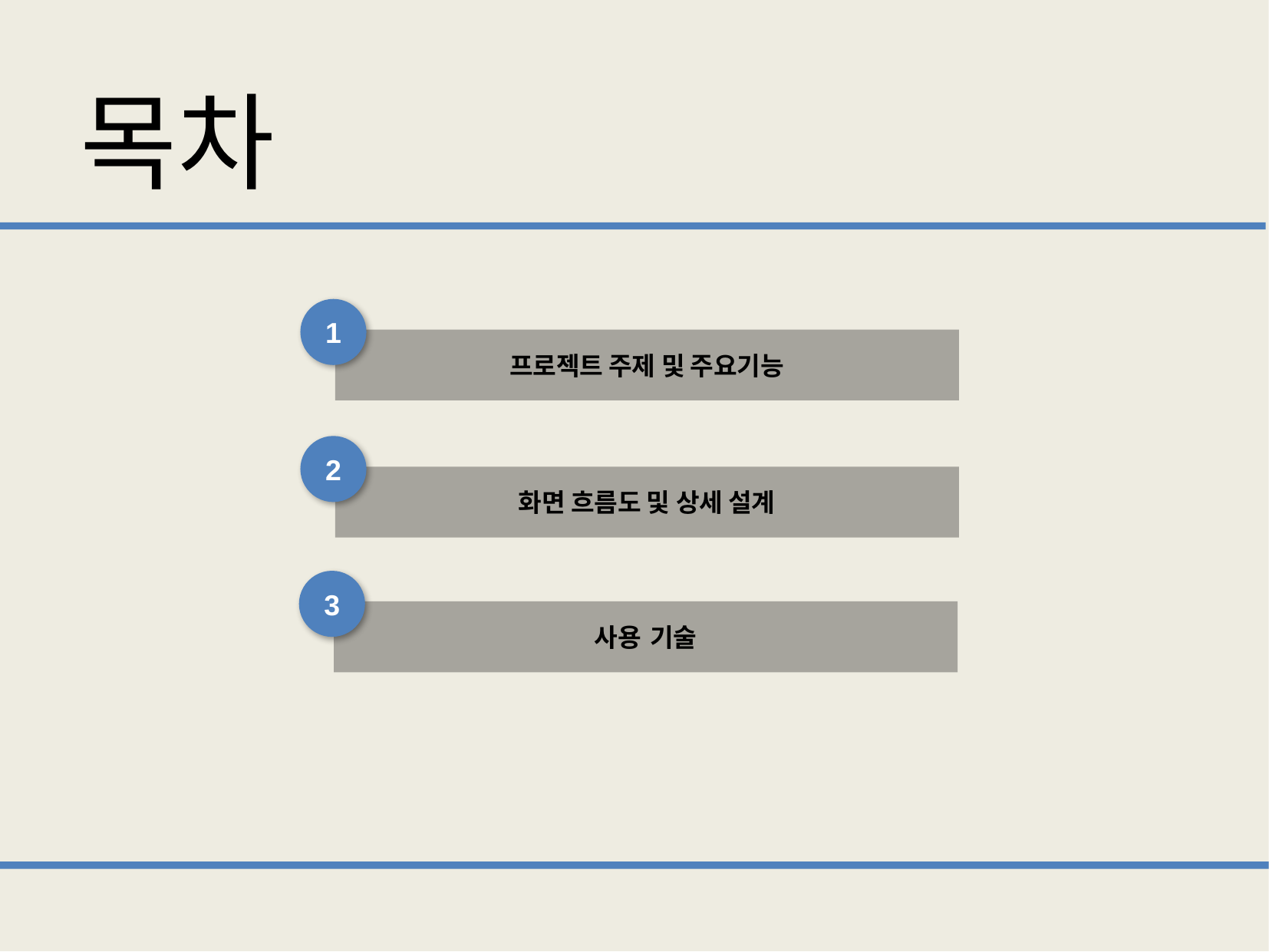

목차

1
프로젝트 주제 및 주요기능
2
화면 흐름도 및 상세 설계
3
사용 기술